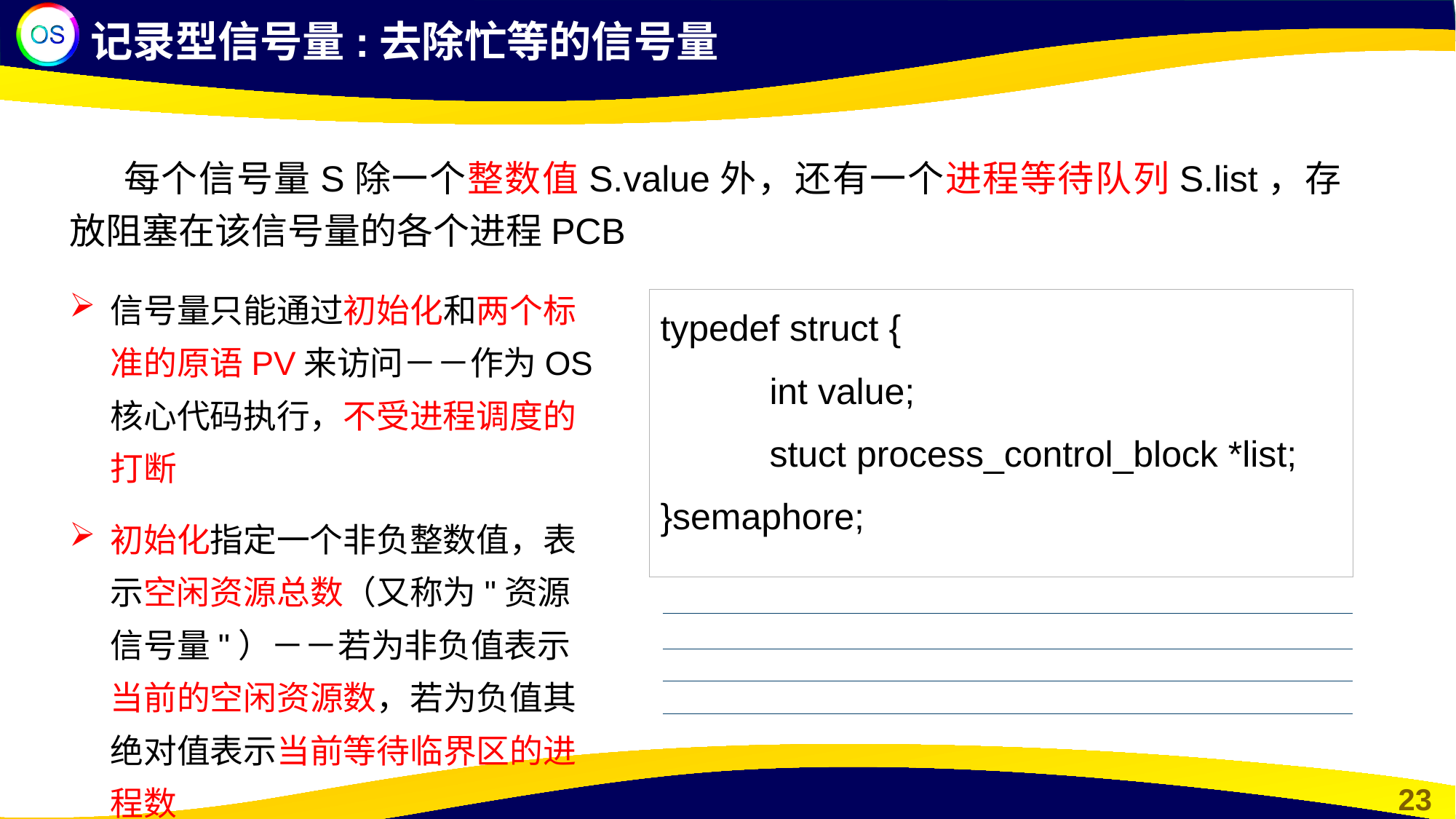

记录型信号量:去除忙等的信号量
每个信号量S除一个整数值S.value外，还有一个进程等待队列S.list，存放阻塞在该信号量的各个进程PCB
信号量只能通过初始化和两个标准的原语PV来访问－－作为OS核心代码执行，不受进程调度的打断
初始化指定一个非负整数值，表示空闲资源总数（又称为"资源信号量"）－－若为非负值表示当前的空闲资源数，若为负值其绝对值表示当前等待临界区的进程数
typedef struct {
	int value;
	stuct process_control_block *list;
}semaphore;